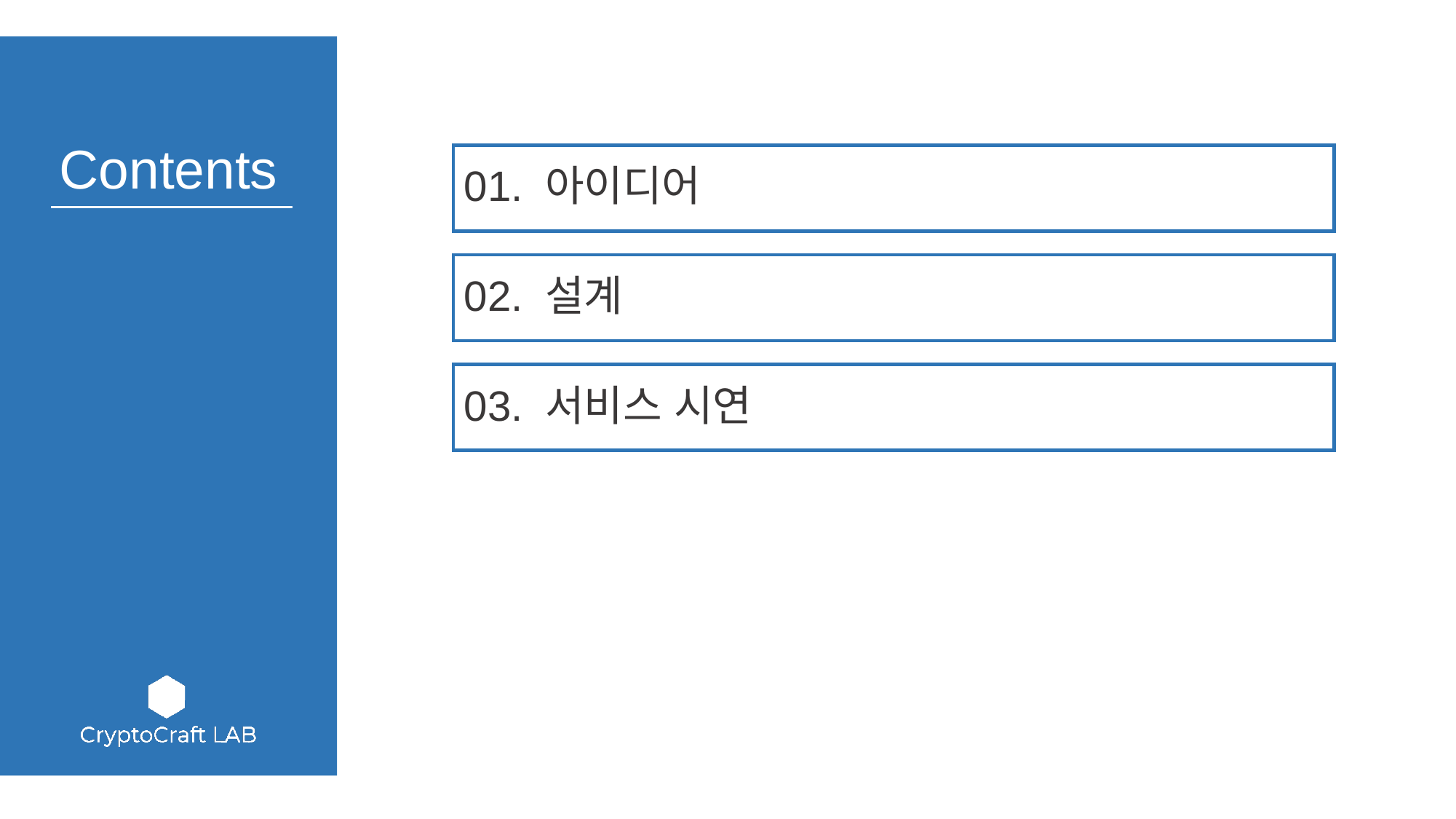

01. 아이디어
02. 설계
03. 서비스 시연

04. 결론